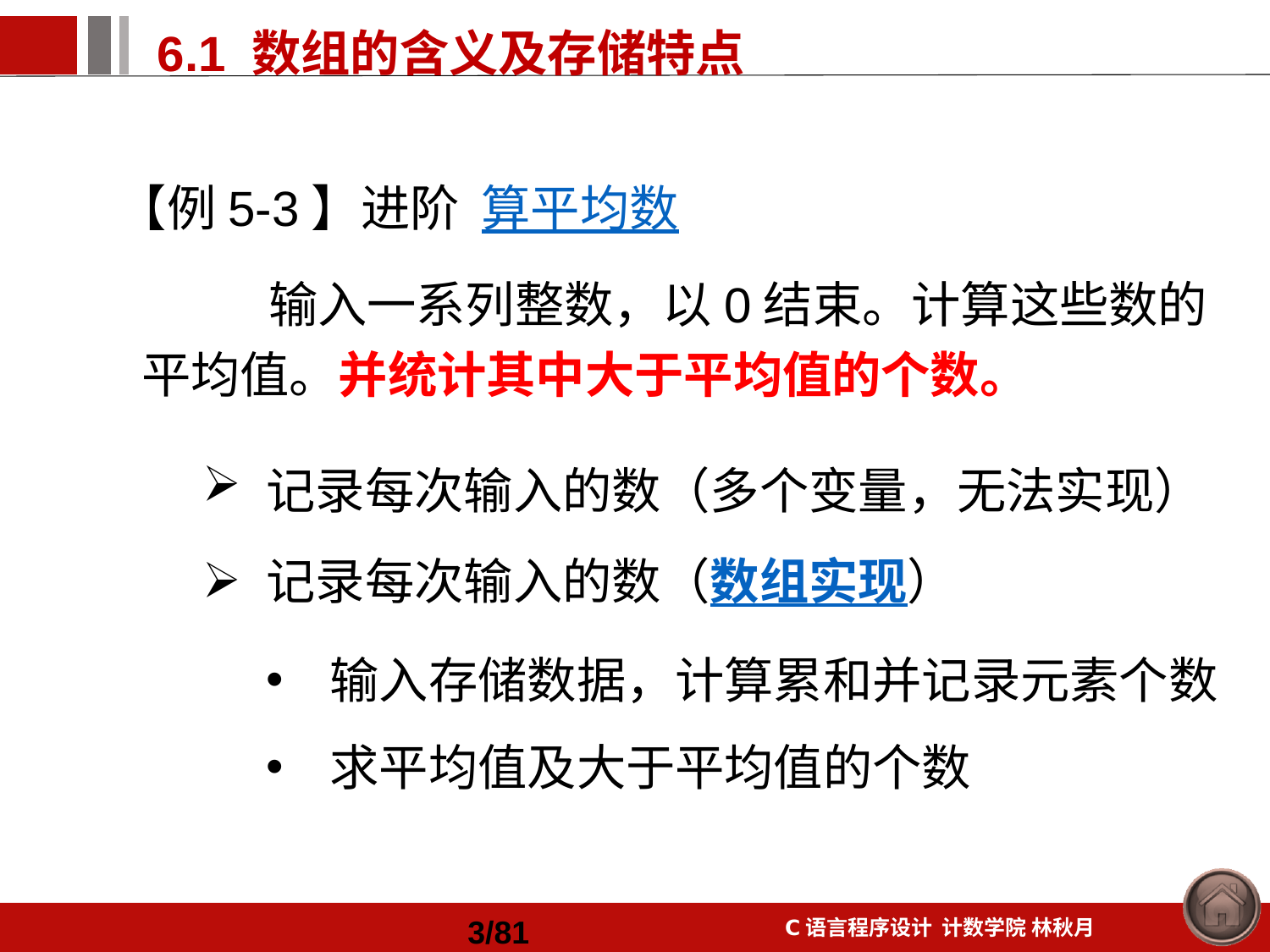

【例5-3】进阶  算平均数
		输入一系列整数，以0结束。计算这些数的平均值。并统计其中大于平均值的个数。
记录每次输入的数（多个变量，无法实现）
记录每次输入的数（数组实现）
输入存储数据，计算累和并记录元素个数
求平均值及大于平均值的个数